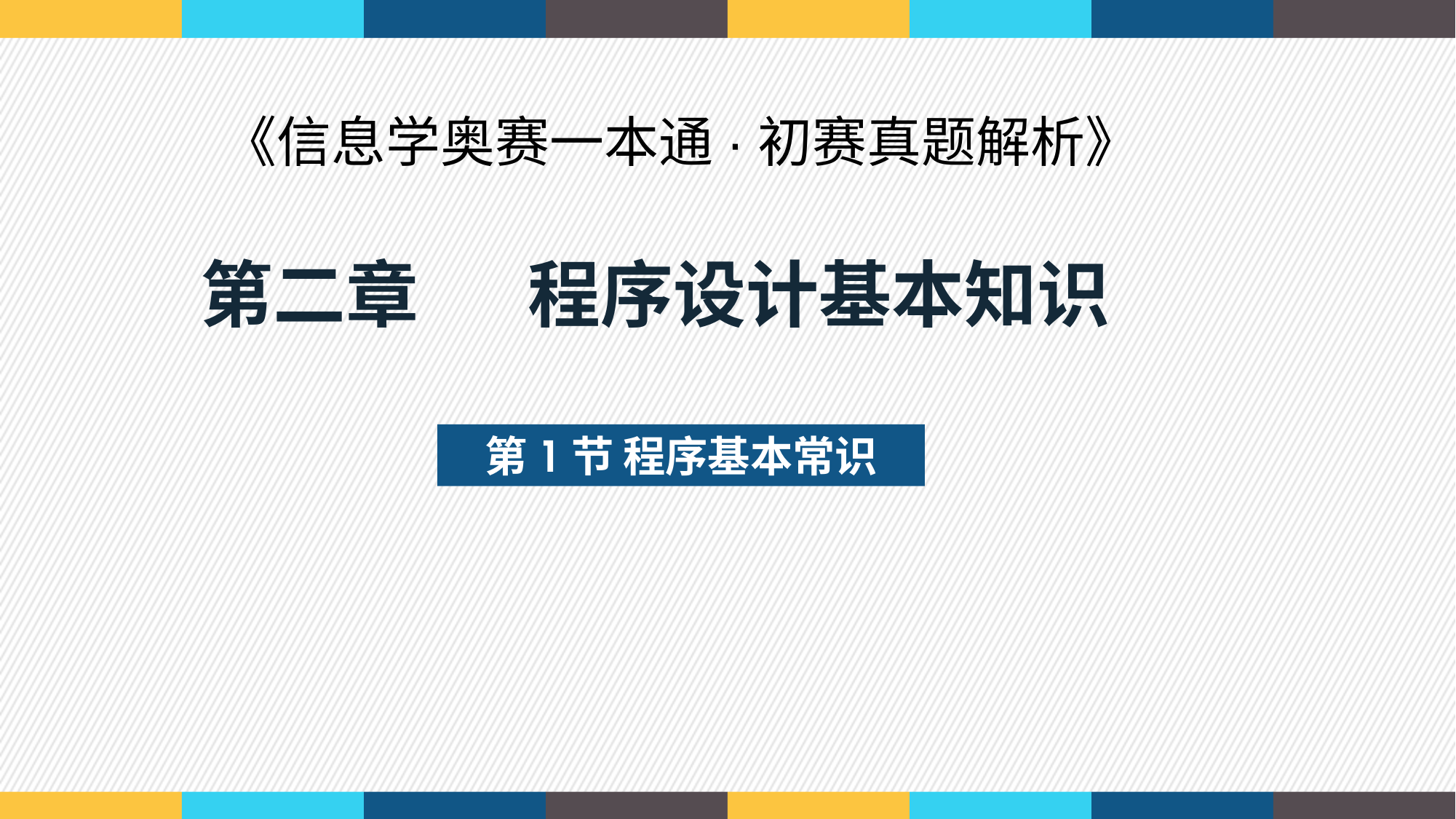

《信息学奥赛一本通·初赛真题解析》
第二章	程序设计基本知识
第1节 程序基本常识